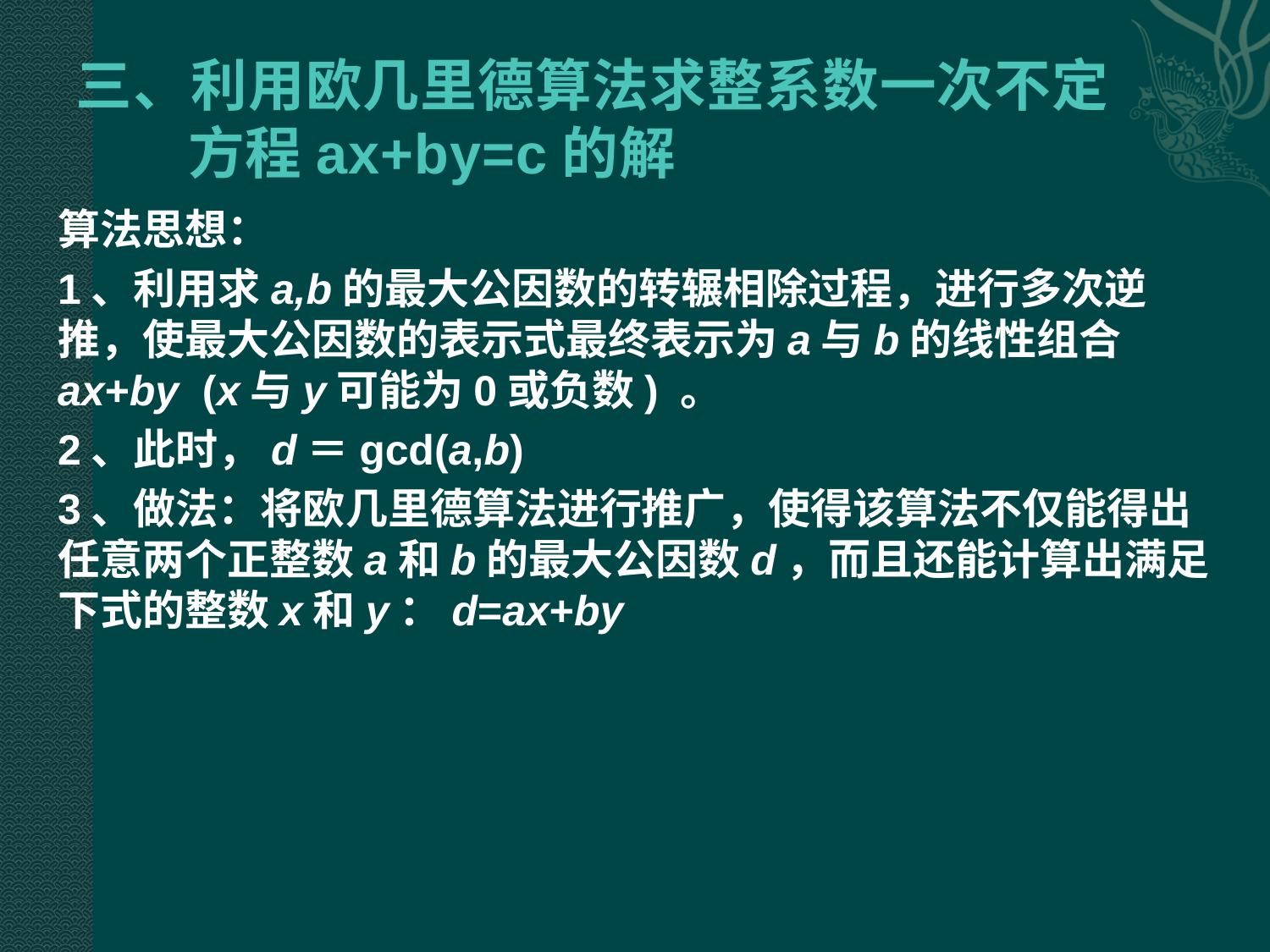

# 三、利用欧几里德算法求整系数一次不定方程ax+by=c的解
算法思想：
1、利用求a,b的最大公因数的转辗相除过程，进行多次逆推，使最大公因数的表示式最终表示为a与b的线性组合ax+by  (x与y可能为0或负数) 。
2、此时，d＝gcd(a,b)
3、做法：将欧几里德算法进行推广，使得该算法不仅能得出任意两个正整数a和b的最大公因数d，而且还能计算出满足下式的整数x和y：d=ax+by